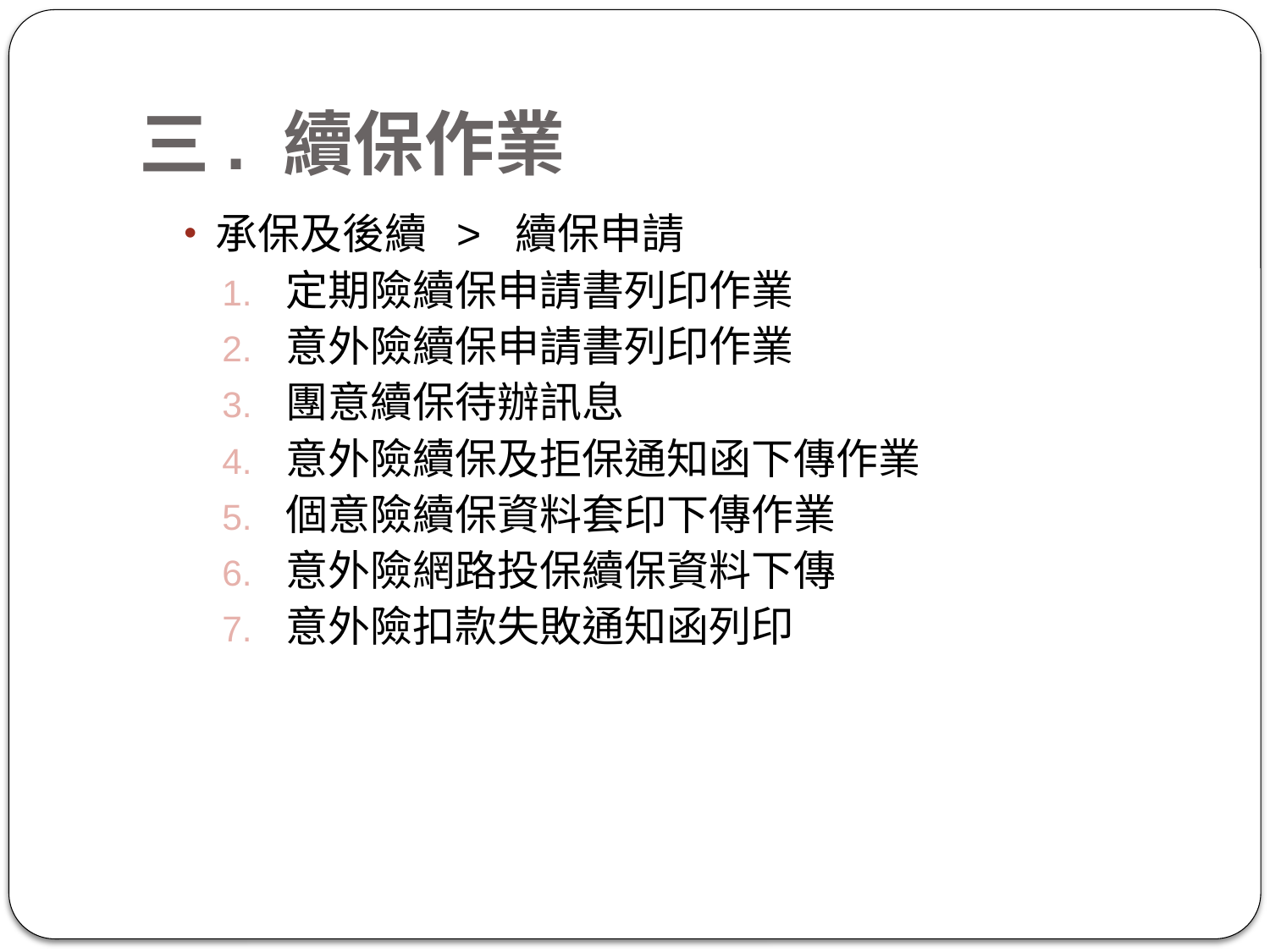

# 三. 續保作業
承保及後續  >  續保申請
定期險續保申請書列印作業
意外險續保申請書列印作業
團意續保待辦訊息
意外險續保及拒保通知函下傳作業
個意險續保資料套印下傳作業
意外險網路投保續保資料下傳
意外險扣款失敗通知函列印